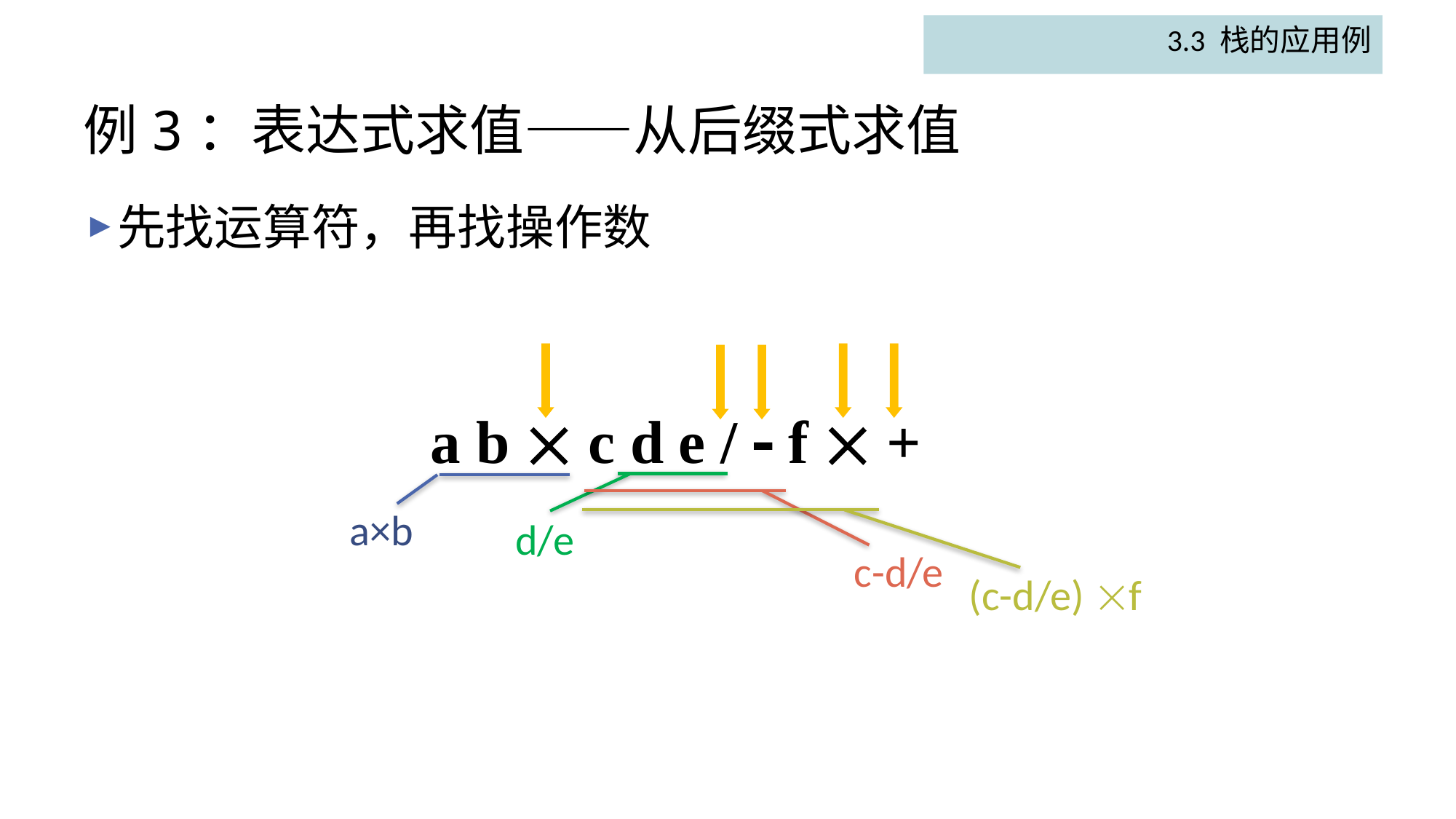

3.3 栈的应用例

# 例3：表达式求值——从后缀式求值
先找运算符，再找操作数

a b × c d e / − f × +
a×b
d/e
c-d/e
(c-d/e) ×f